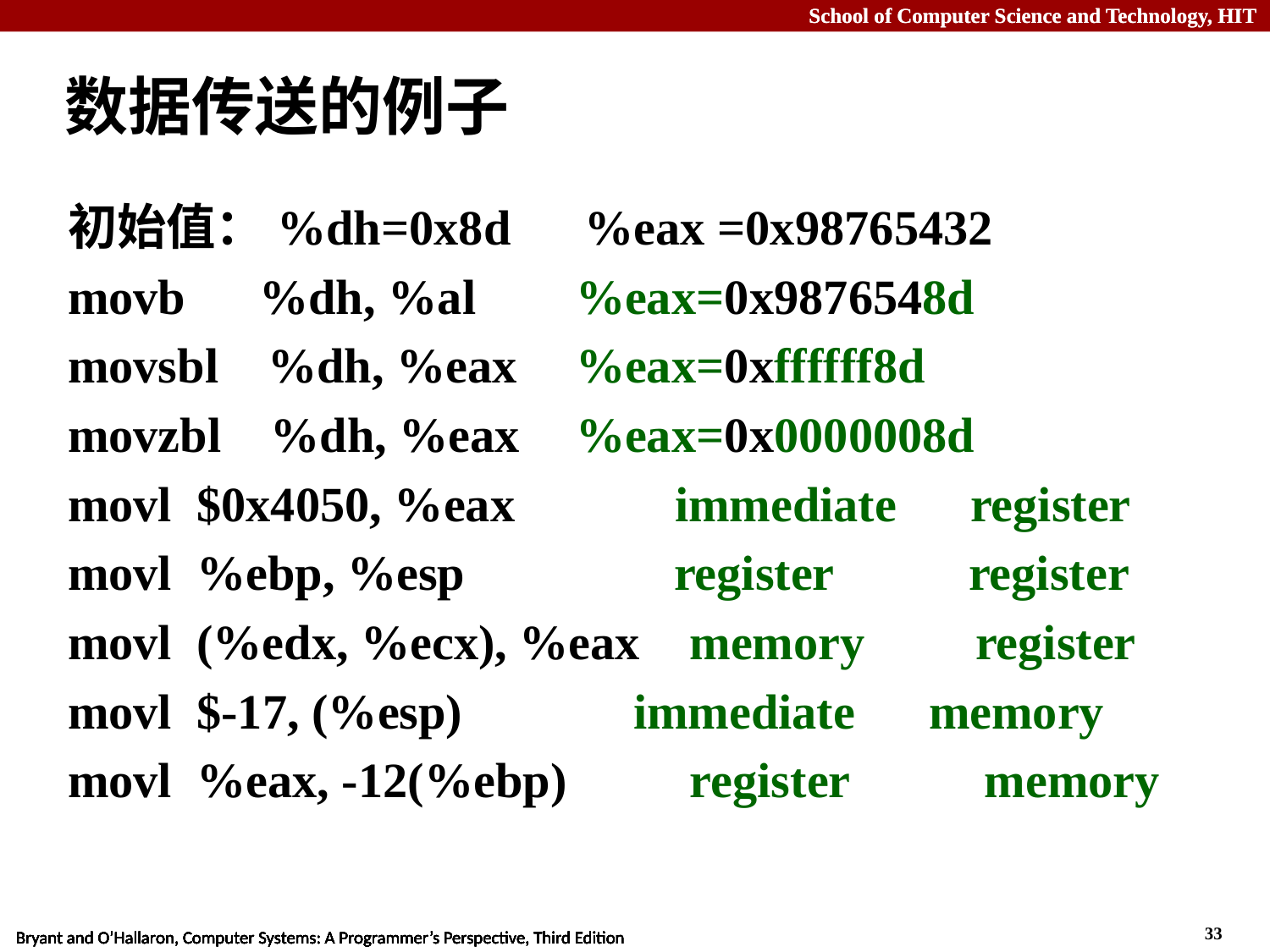

# 数据传送的例子
初始值：%dh=0x8d      %eax =0x98765432
movb      %dh, %al	%eax=0x9876548d
movsbl    %dh, %eax	%eax=0xffffff8d
movzbl    %dh, %eax	%eax=0x0000008d
movl  $0x4050, %eax             immediate      register
movl  %ebp, %esp                 register           register
movl  (%edx, %ecx), %eax    memory         register
movl  $-17, (%esp)	         immediate      memory
movl  %eax, -12(%ebp)          register           memory